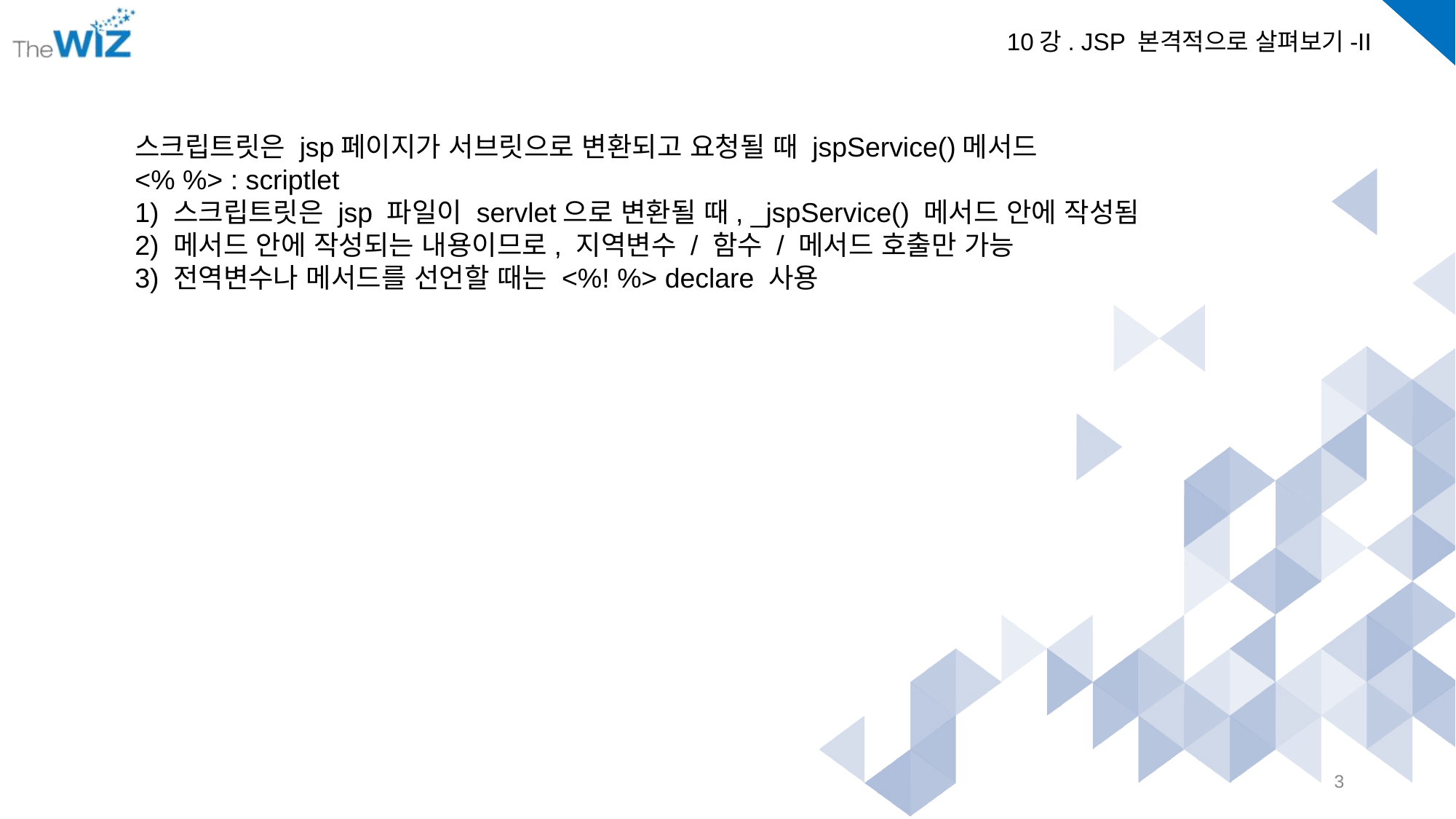

스크립트릿은 jsp페이지가 서브릿으로 변환되고 요청될 때 jspService()메서드
<% %> : scriptlet
1) 스크립트릿은 jsp 파일이 servlet으로 변환될 때, _jspService() 메서드 안에 작성됨
2) 메서드 안에 작성되는 내용이므로, 지역변수 / 함수 / 메서드 호출만 가능
3) 전역변수나 메서드를 선언할 때는 <%! %> declare 사용
3